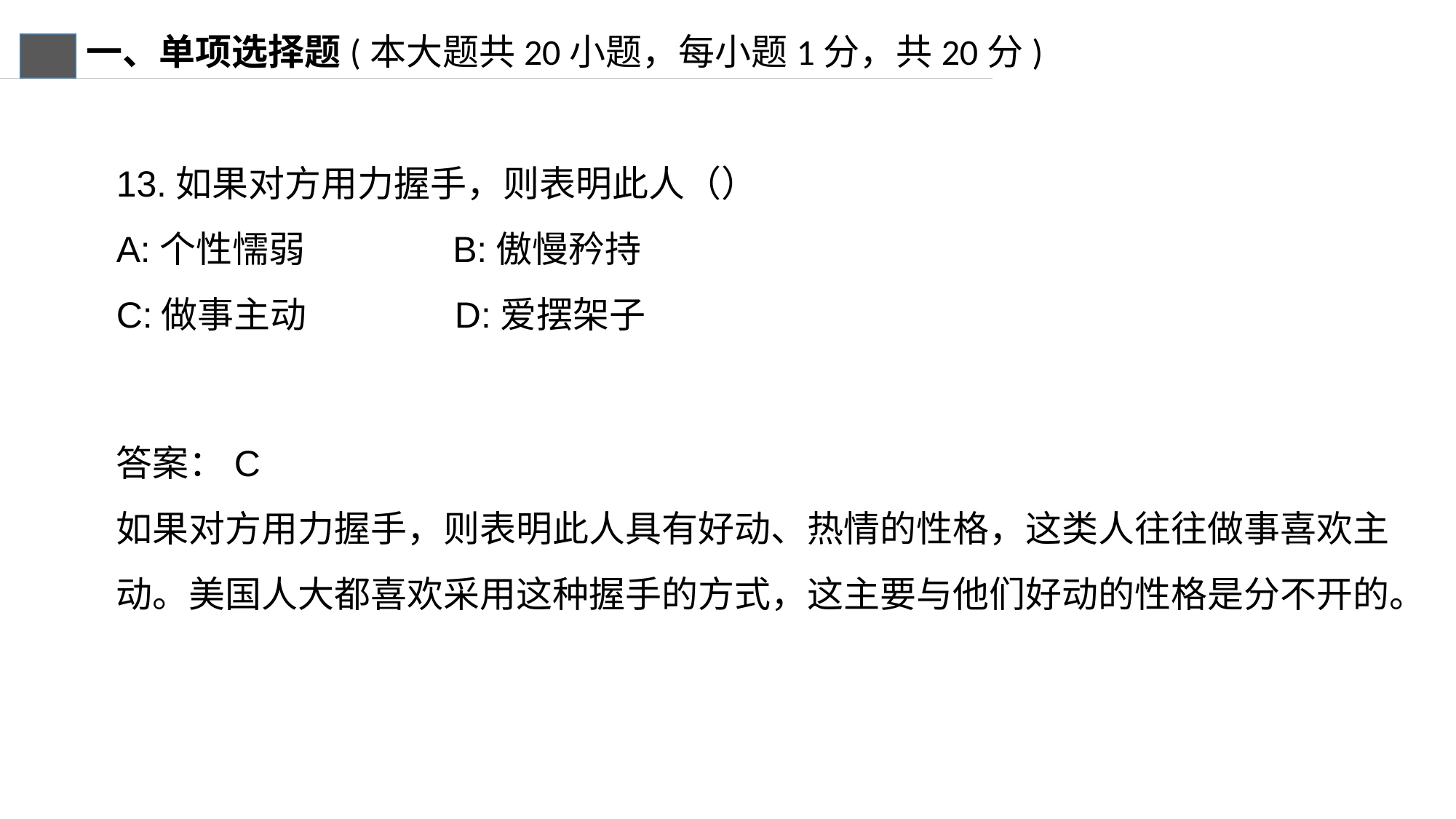

一、单项选择题(本大题共20小题，每小题1分，共20分)

13.如果对方用力握手，则表明此人（）
A:个性懦弱                 B:傲慢矜持
C:做事主动                 D:爱摆架子
答案：C
如果对方用力握手，则表明此人具有好动、热情的性格，这类人往往做事喜欢主动。美国人大都喜欢采用这种握手的方式，这主要与他们好动的性格是分不开的。